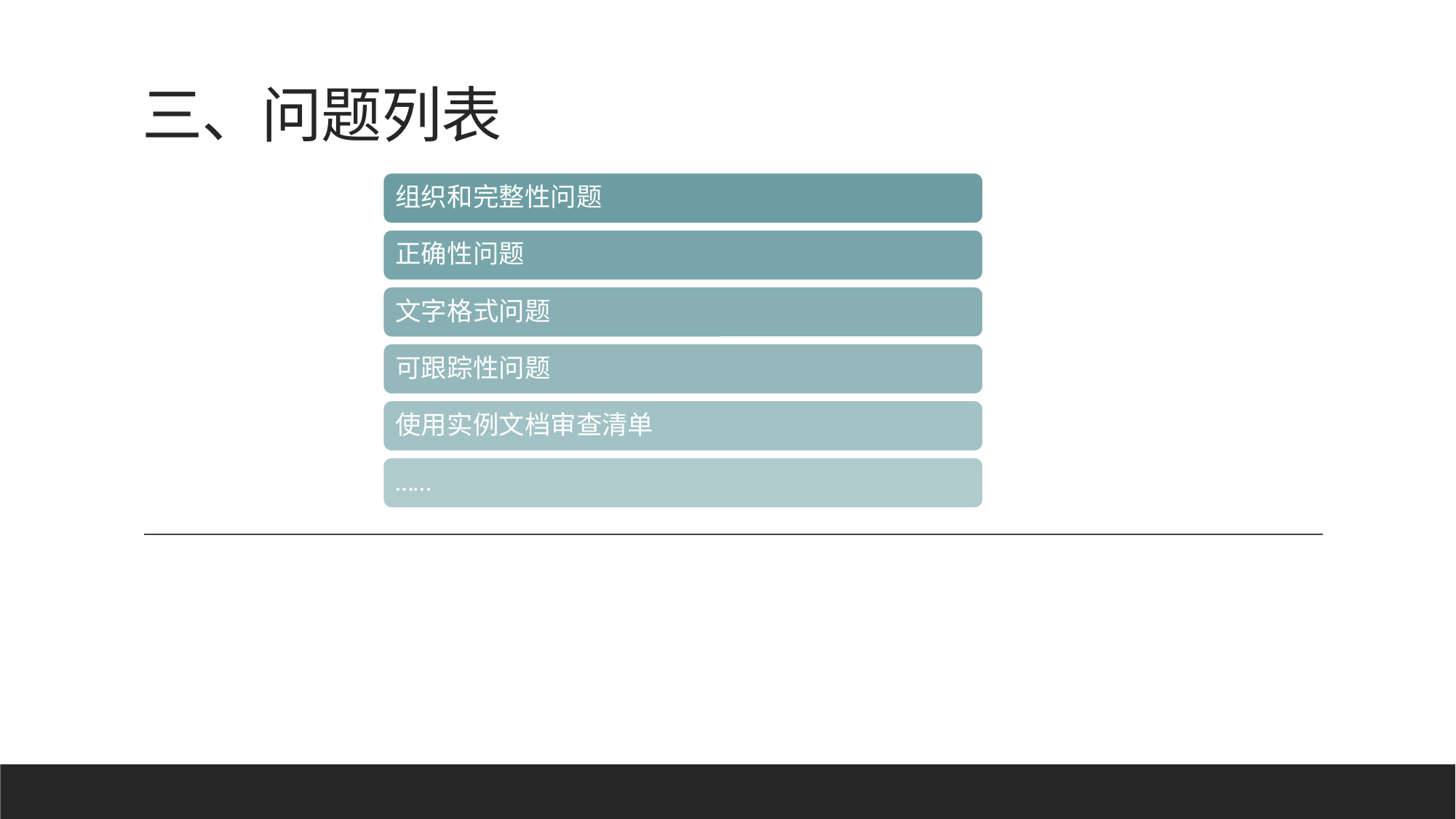

# 三、问题列表
组织和完整性问题
正确性问题
文字格式问题
可跟踪性问题
使用实例文档审查清单
……